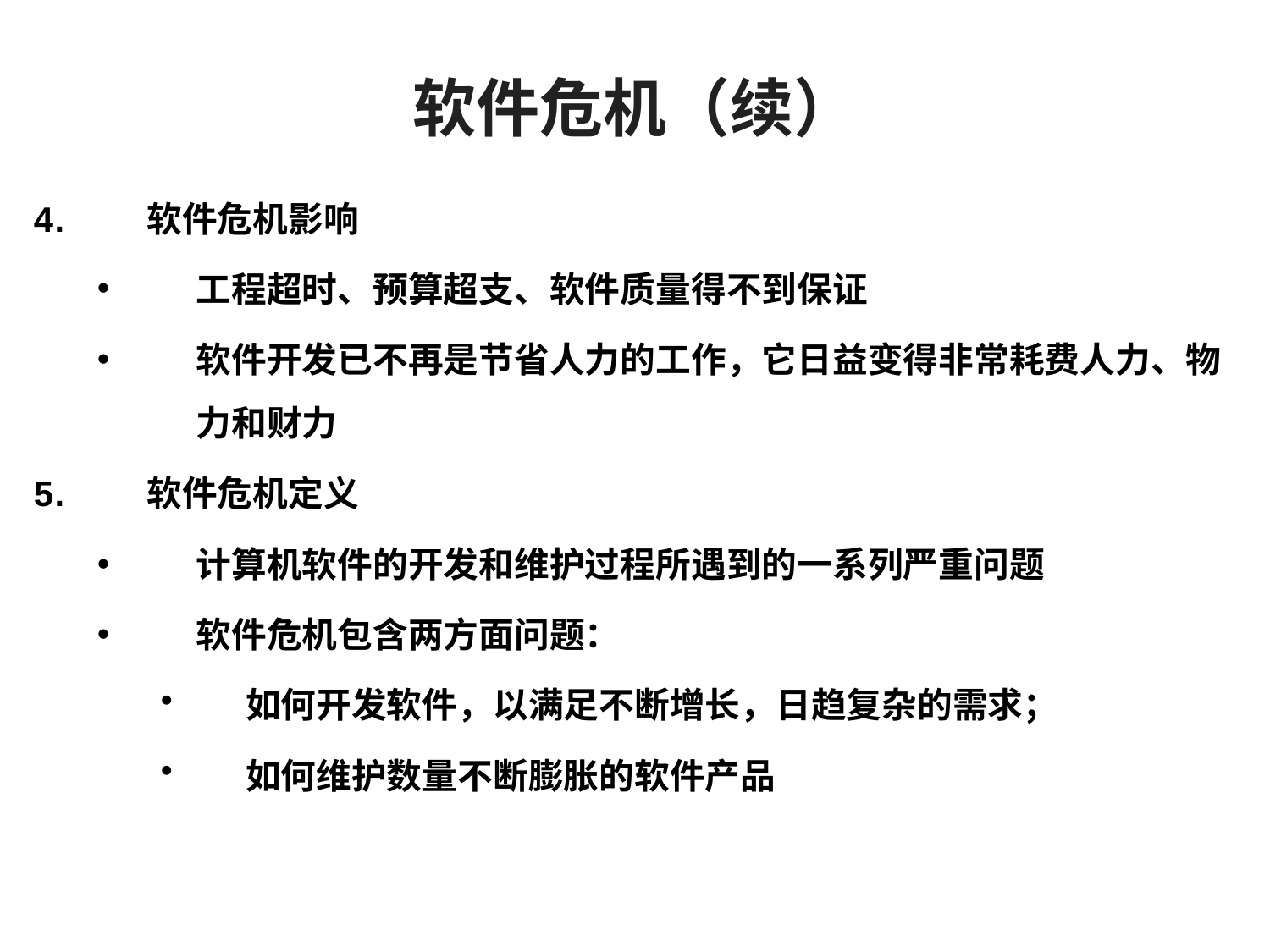

# 软件危机（续）
软件危机影响
工程超时、预算超支、软件质量得不到保证
软件开发已不再是节省人力的工作，它日益变得非常耗费人力、物力和财力
软件危机定义
计算机软件的开发和维护过程所遇到的一系列严重问题
软件危机包含两方面问题：
如何开发软件，以满足不断增长，日趋复杂的需求；
如何维护数量不断膨胀的软件产品